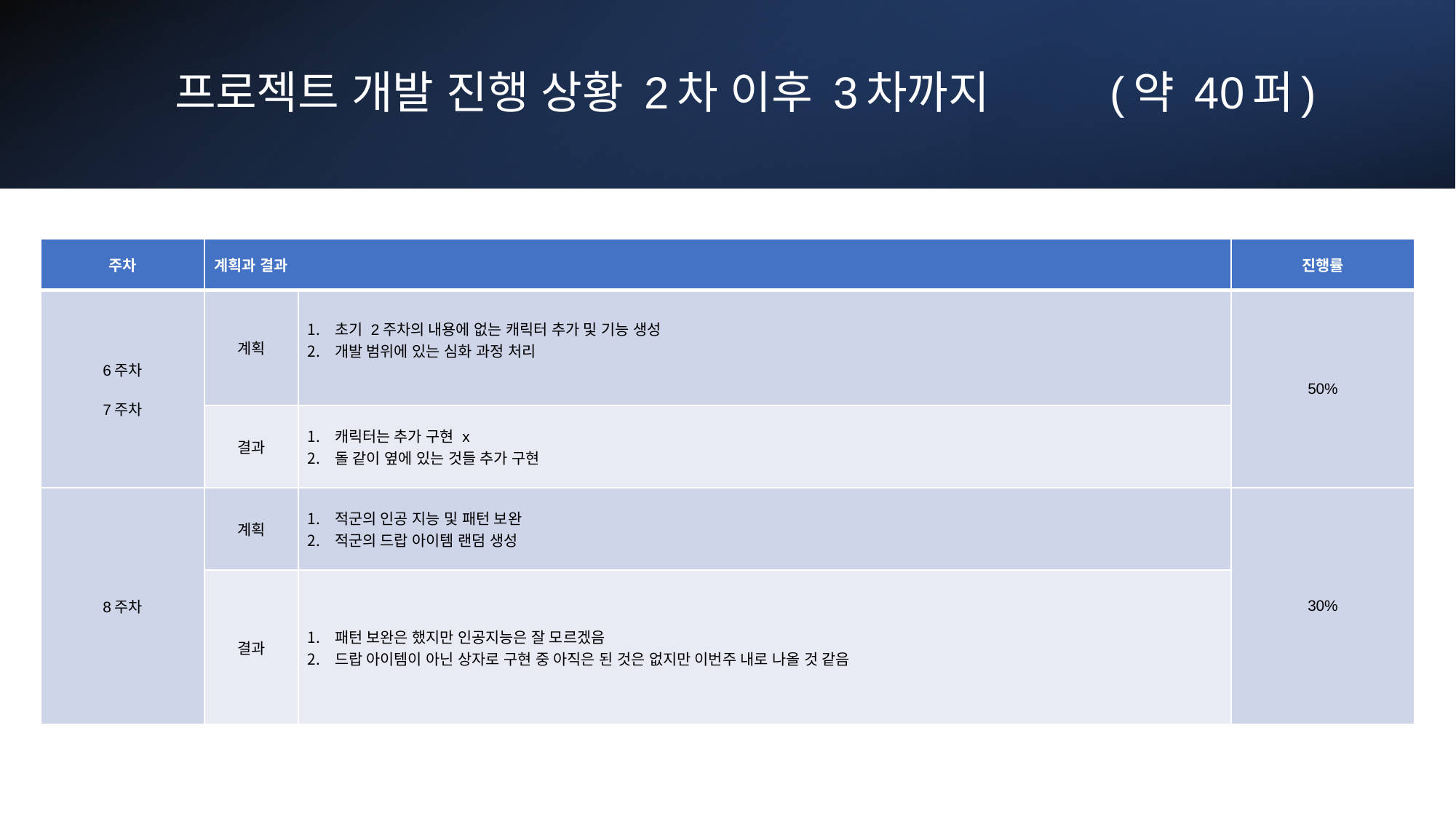

# 프로젝트 개발 진행 상황 2차 이후 3차까지         (약 40퍼)
| 주차 | 계획과 결과 |  | 진행률 |
| --- | --- | --- | --- |
| 6주차 7주차 | 계획 | 초기 2주차의 내용에 없는 캐릭터 추가 및 기능 생성 개발 범위에 있는 심화 과정 처리 | 50% |
|  | 결과 | 캐릭터는 추가 구현 x 돌 같이 옆에 있는 것들 추가 구현 |  |
| 8주차 | 계획 | 적군의 인공 지능 및 패턴 보완 적군의 드랍 아이템 랜덤 생성 | 30% |
|  | 결과 | 패턴 보완은 했지만 인공지능은 잘 모르겠음 드랍 아이템이 아닌 상자로 구현 중 아직은 된 것은 없지만 이번주 내로 나올 것 같음 |  |